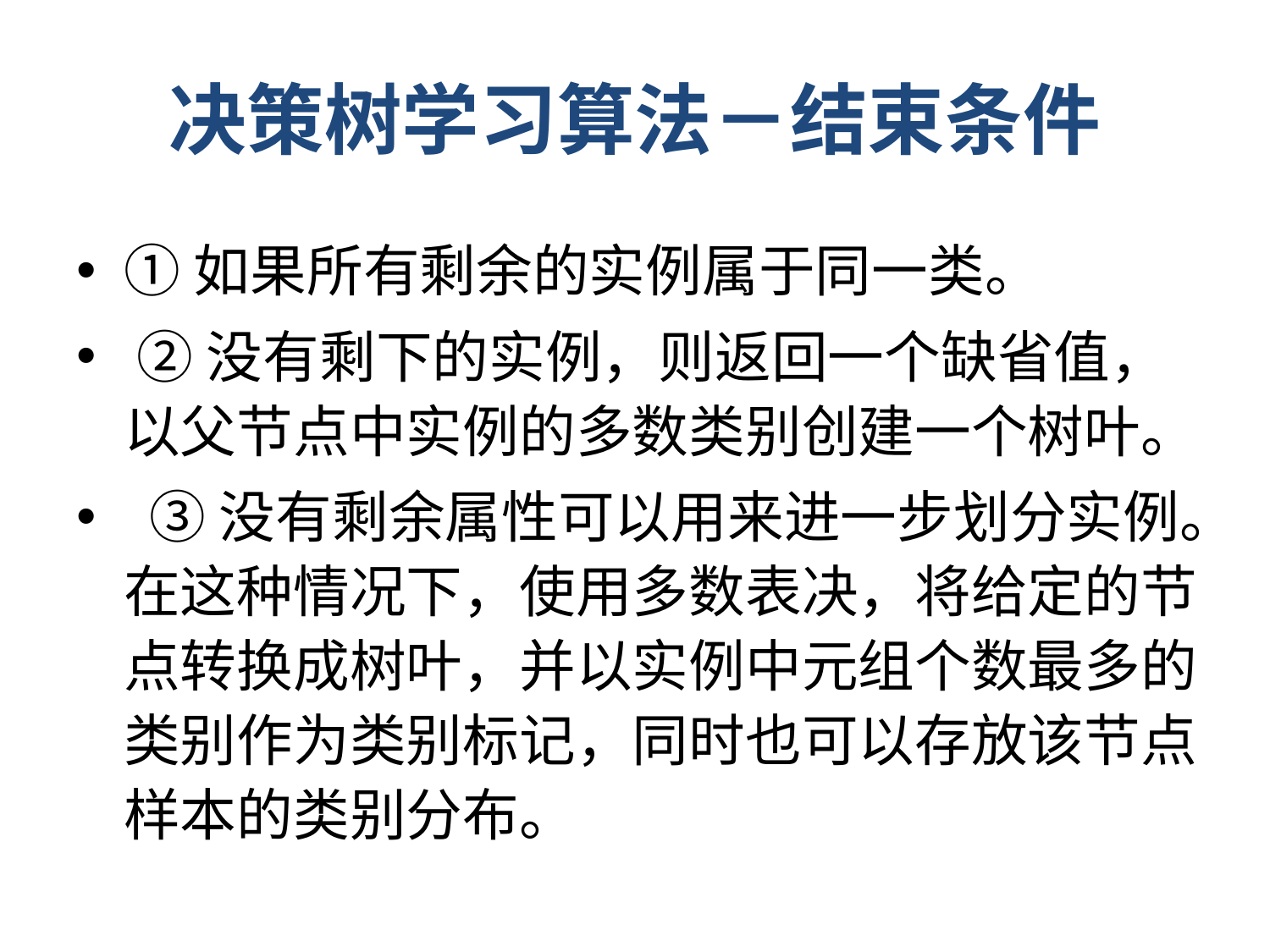

# 决策树学习算法－结束条件
①如果所有剩余的实例属于同一类。
 ②没有剩下的实例，则返回一个缺省值，以父节点中实例的多数类别创建一个树叶。
  ③没有剩余属性可以用来进一步划分实例。在这种情况下，使用多数表决，将给定的节点转换成树叶，并以实例中元组个数最多的类别作为类别标记，同时也可以存放该节点样本的类别分布。